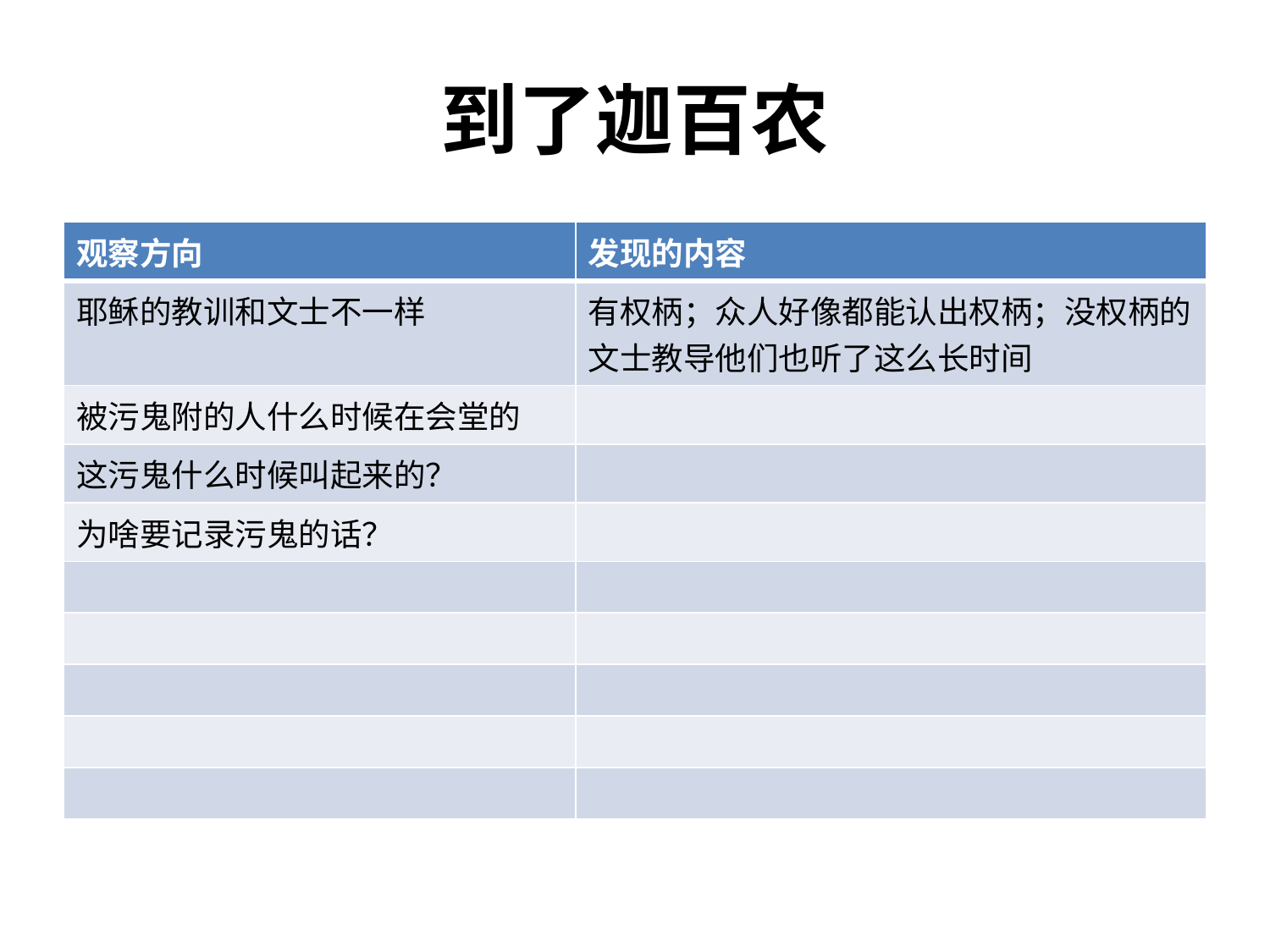

# 到了迦百农
| 观察方向 | 发现的内容 |
| --- | --- |
| 耶稣的教训和文士不一样 | 有权柄；众人好像都能认出权柄；没权柄的文士教导他们也听了这么长时间 |
| 被污鬼附的人什么时候在会堂的 |  |
| 这污鬼什么时候叫起来的？ |  |
| 为啥要记录污鬼的话？ |  |
|  |  |
|  |  |
|  |  |
|  |  |
|  |  |